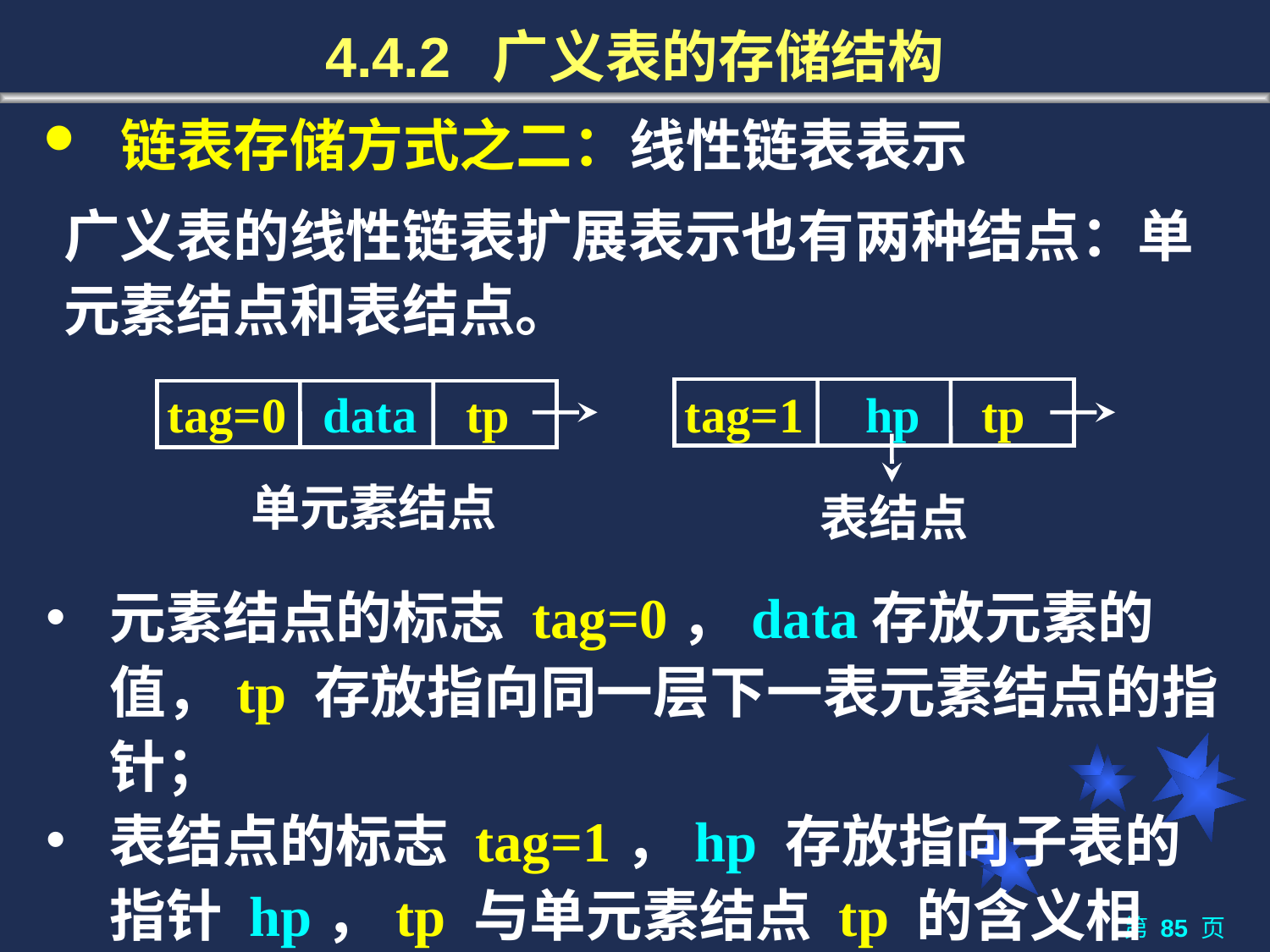

4.4.2  广义表的存储结构
 链表存储方式之二：线性链表表示
广义表的线性链表扩展表示也有两种结点：单元素结点和表结点。
tag=0   data    tp

tag=1     hp     tp

单元素结点
表结点
元素结点的标志 tag=0，data存放元素的值，tp 存放指向同一层下一表元素结点的指针；
表结点的标志 tag=1，hp 存放指向子表的指针 hp，tp 与单元素结点 tp 的含义相同。
第 85 页